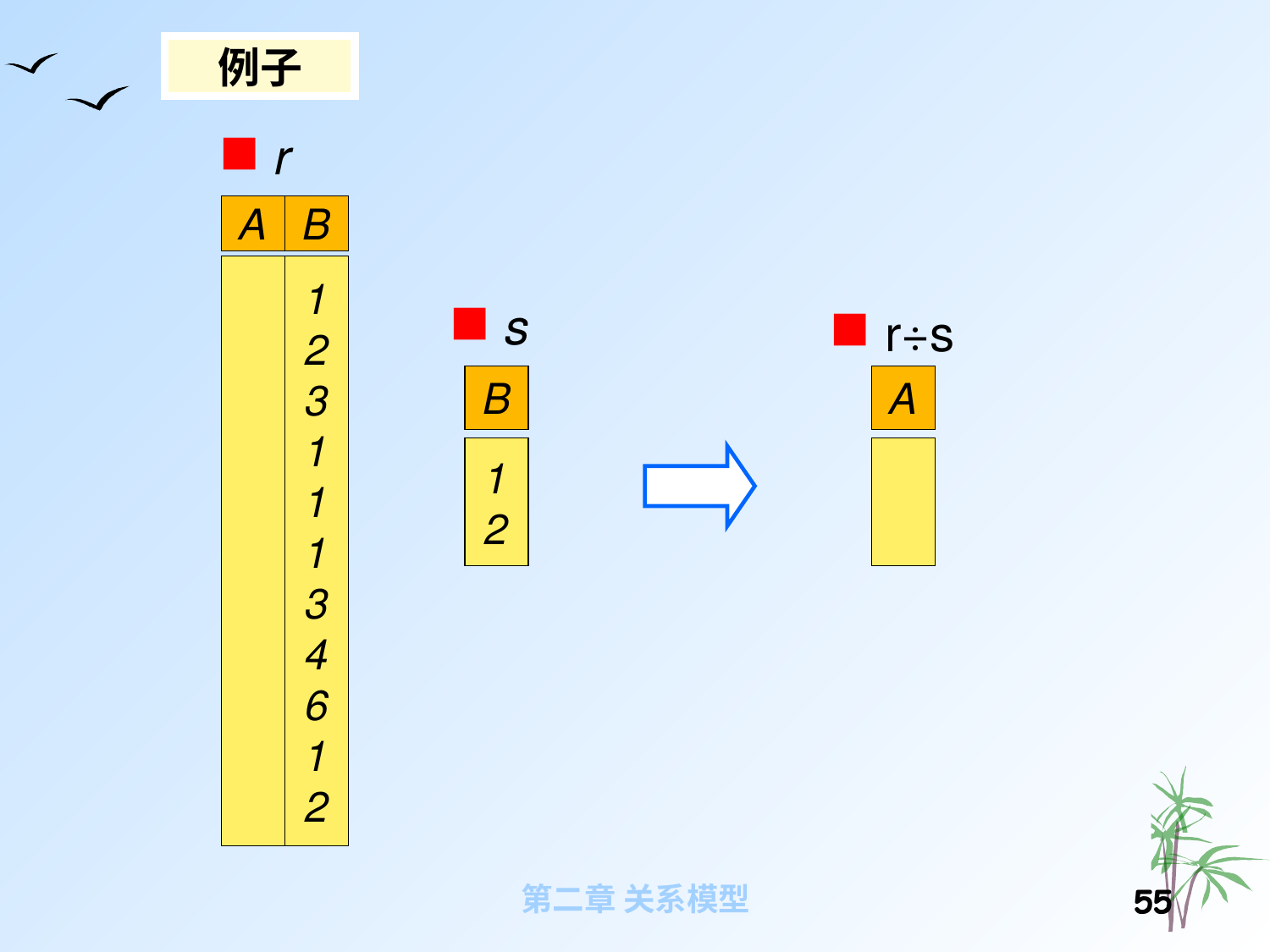

例子
r
A
B

1
2
3
1
1
1
3
4
6
1
2
s
r÷s
B
1
2
A

第二章 关系模型
55